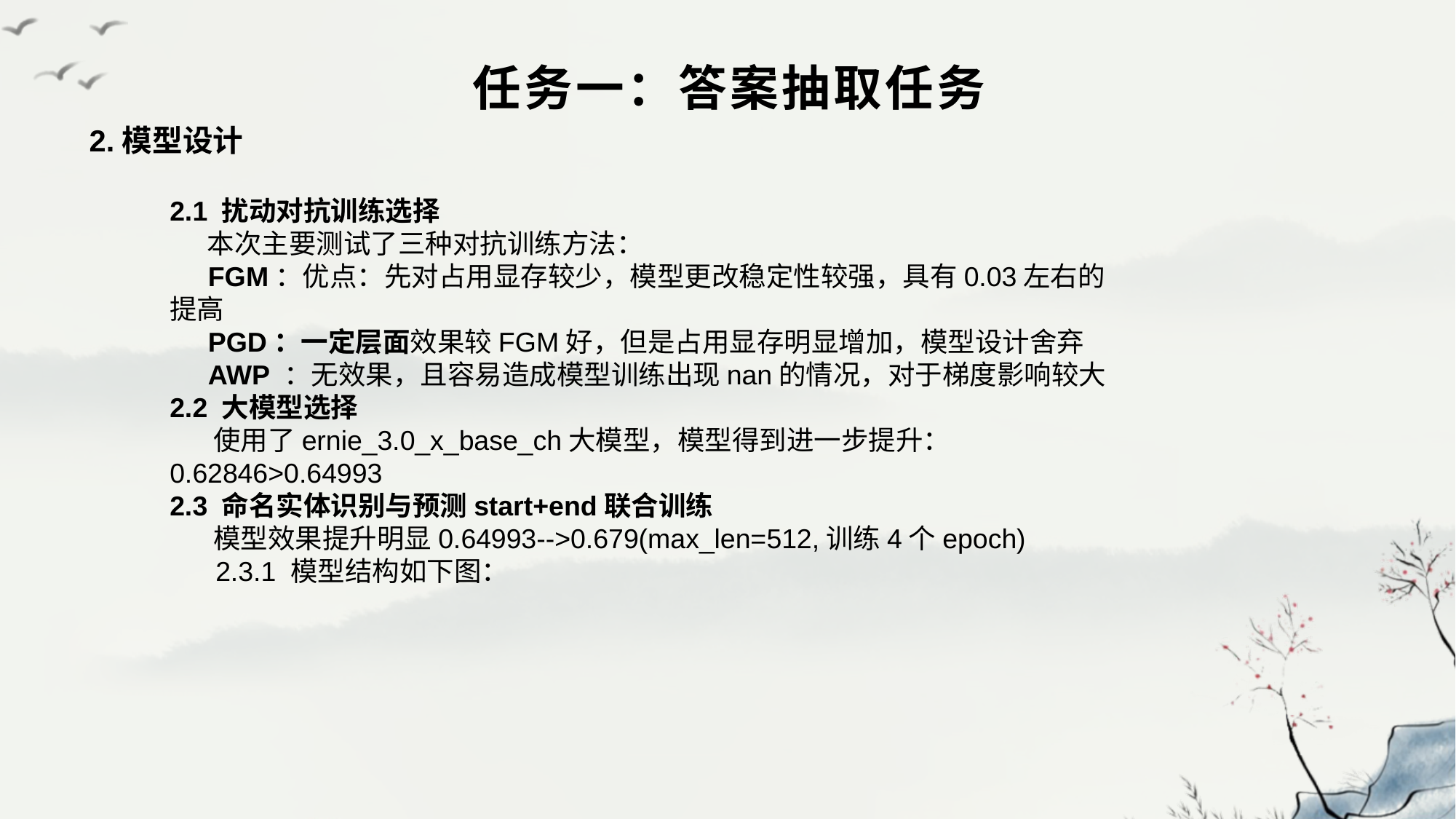

# 任务一：答案抽取任务
2.模型设计
2.1 扰动对抗训练选择
     本次主要测试了三种对抗训练方法：
     FGM：优点：先对占用显存较少，模型更改稳定性较强，具有0.03左右的提高
     PGD：一定层面效果较FGM好，但是占用显存明显增加，模型设计舍弃
     AWP ：无效果，且容易造成模型训练出现nan的情况，对于梯度影响较大
2.2 大模型选择
      使用了ernie_3.0_x_base_ch大模型，模型得到进一步提升：	0.62846>0.64993
2.3 命名实体识别与预测start+end联合训练
      模型效果提升明显0.64993-->0.679(max_len=512,训练4个epoch)
      2.3.1 模型结构如下图：